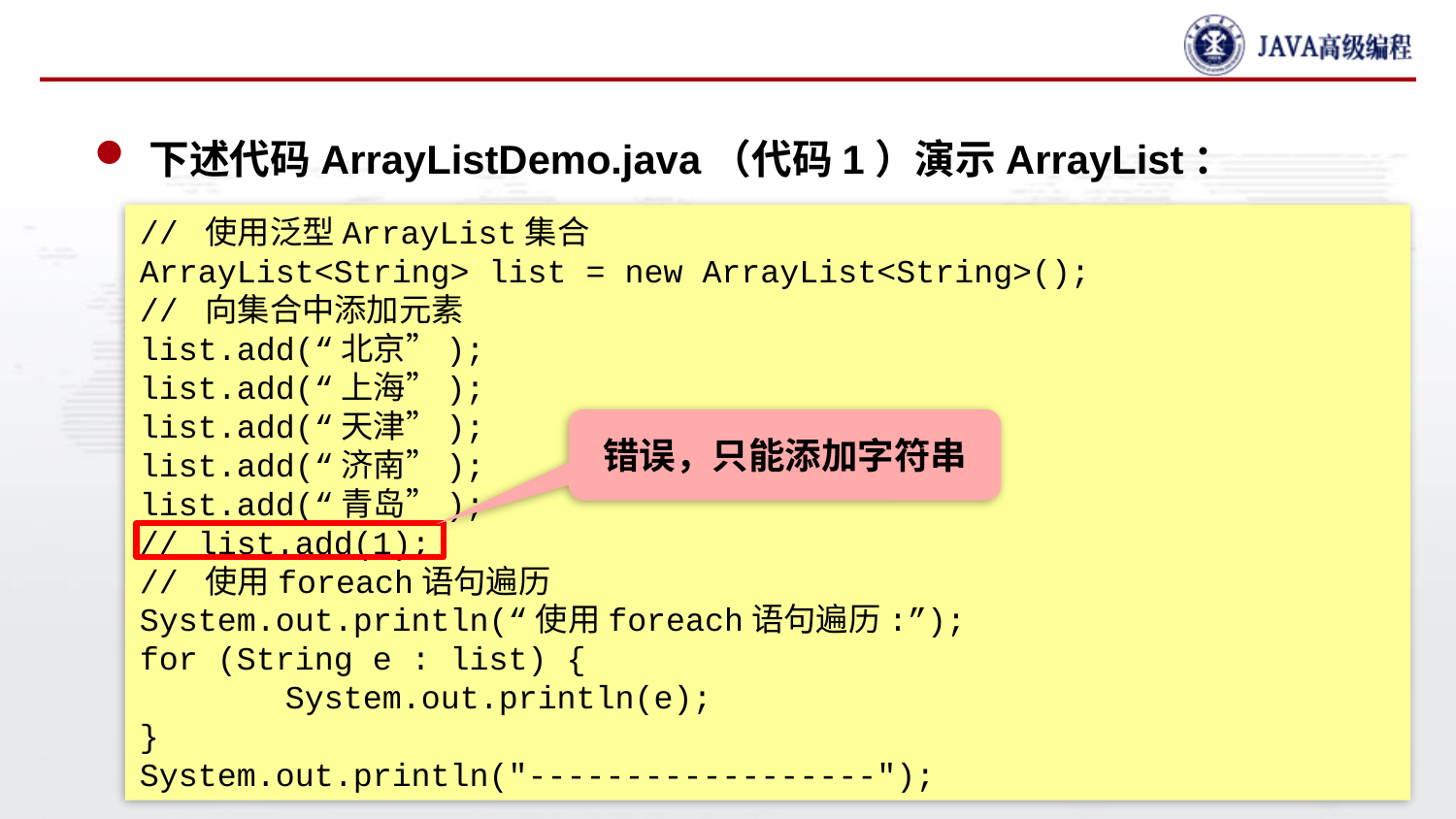

#
下述代码ArrayListDemo.java（代码1）演示ArrayList：

// 使用泛型ArrayList集合
ArrayList<String> list = new ArrayList<String>();
// 向集合中添加元素
list.add(“北京”);
list.add(“上海”);
list.add(“天津”);
list.add(“济南”);
list.add(“青岛”);
// list.add(1);
// 使用foreach语句遍历
System.out.println(“使用foreach语句遍历:”);
for (String e : list) {
	System.out.println(e);
}
System.out.println("------------------");
错误，只能添加字符串